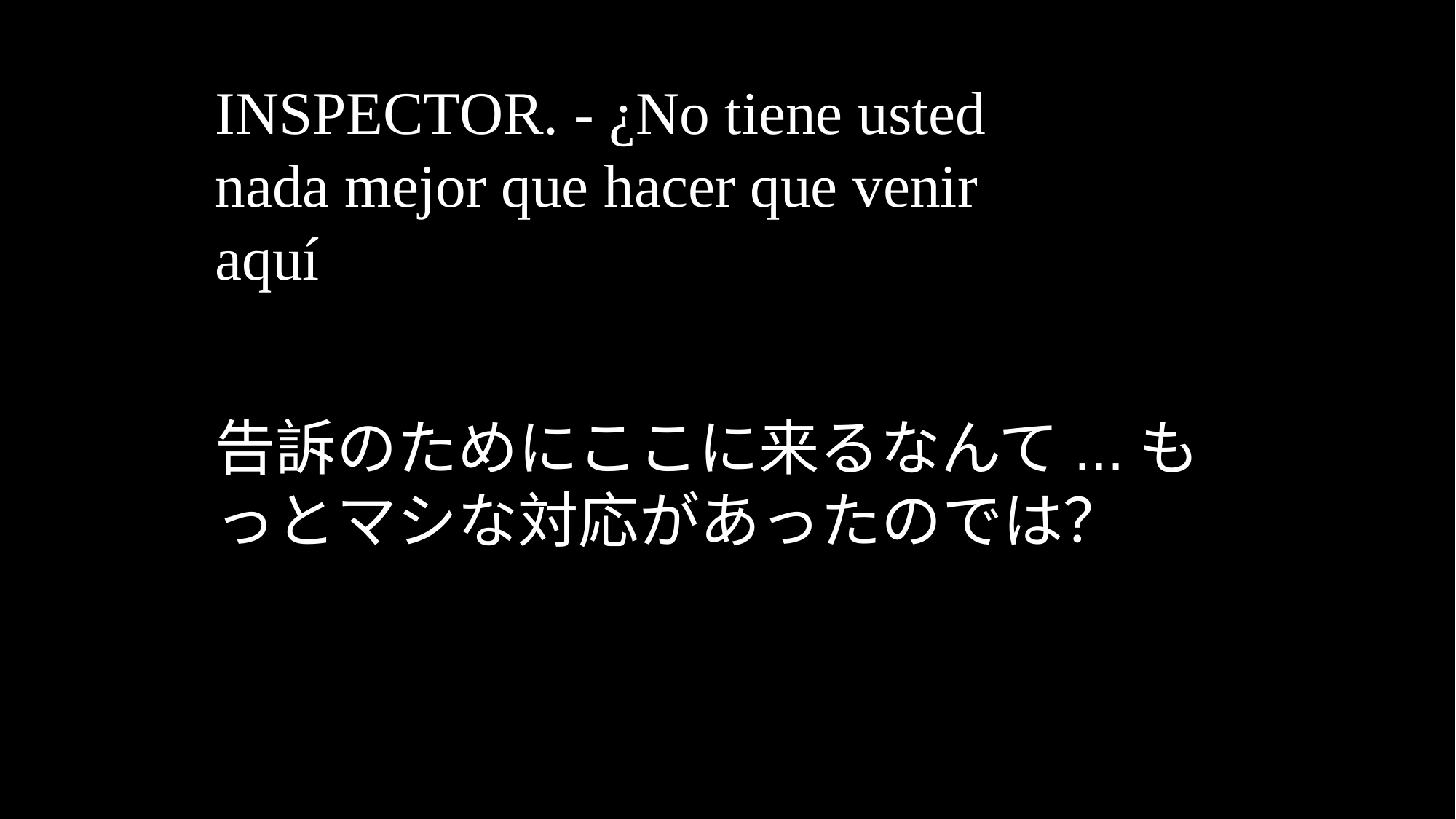

INSPECTOR. - ¿No tiene usted nada mejor que hacer que venir aquí

告訴のためにここに来るなんて...もっとマシな対応があったのでは？